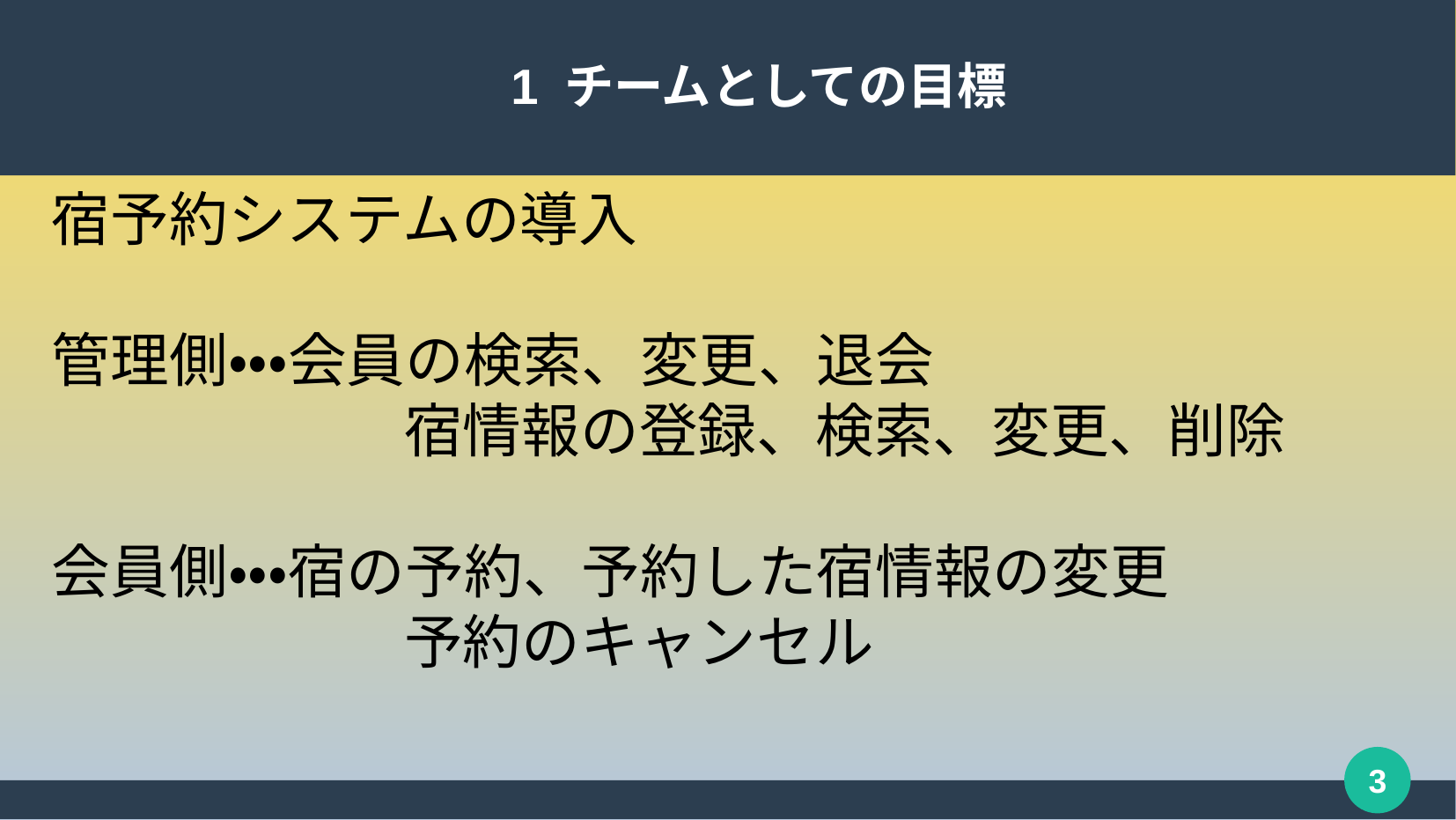

# 1 チームとしての目標
宿予約システムの導入

管理側・・・会員の検索、変更、退会
　　　　　　宿情報の登録、検索、変更、削除

会員側・・・宿の予約、予約した宿情報の変更
　　　　　　予約のキャンセル